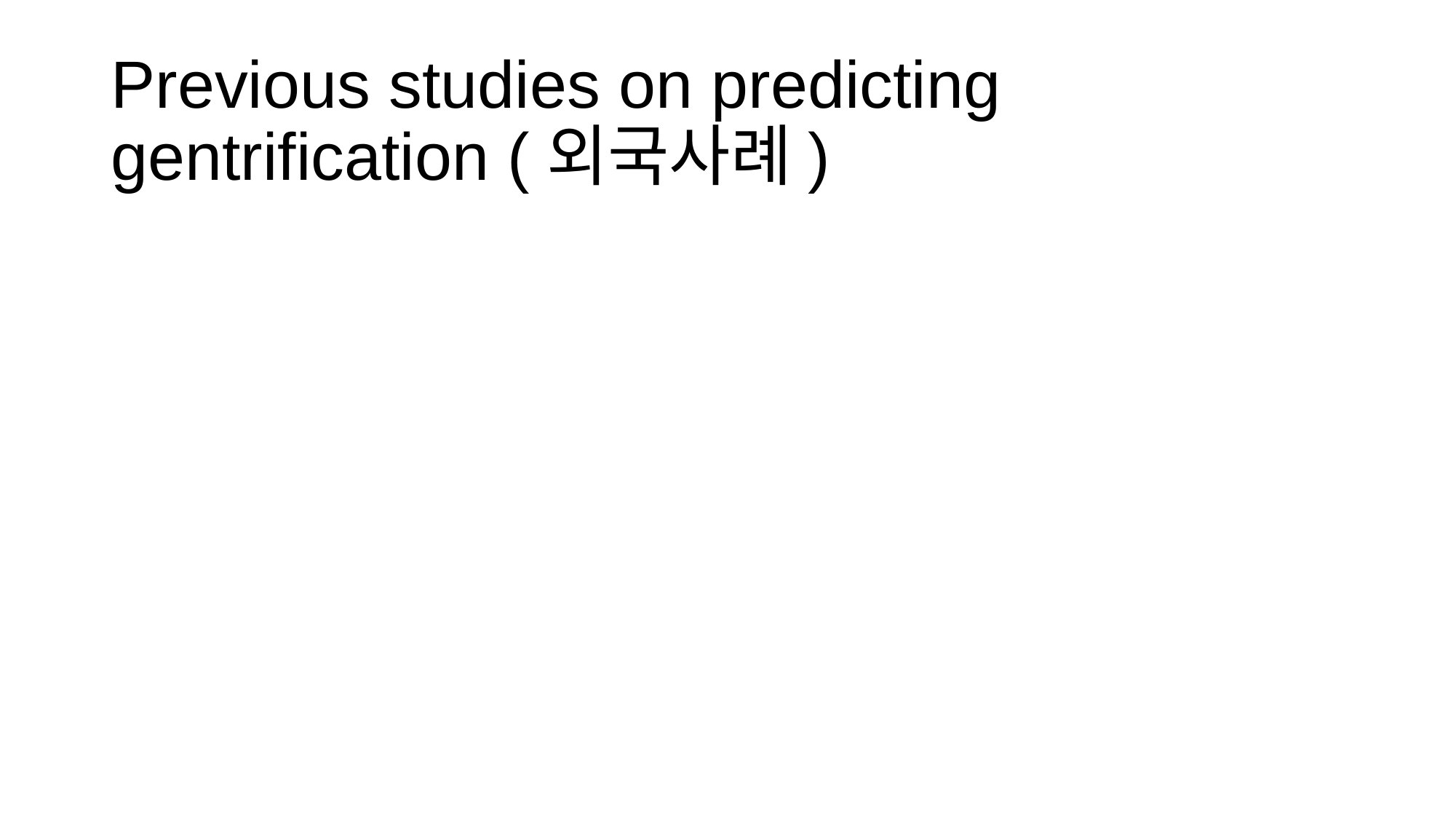

# Previous studies on predicting gentrification (외국사례)